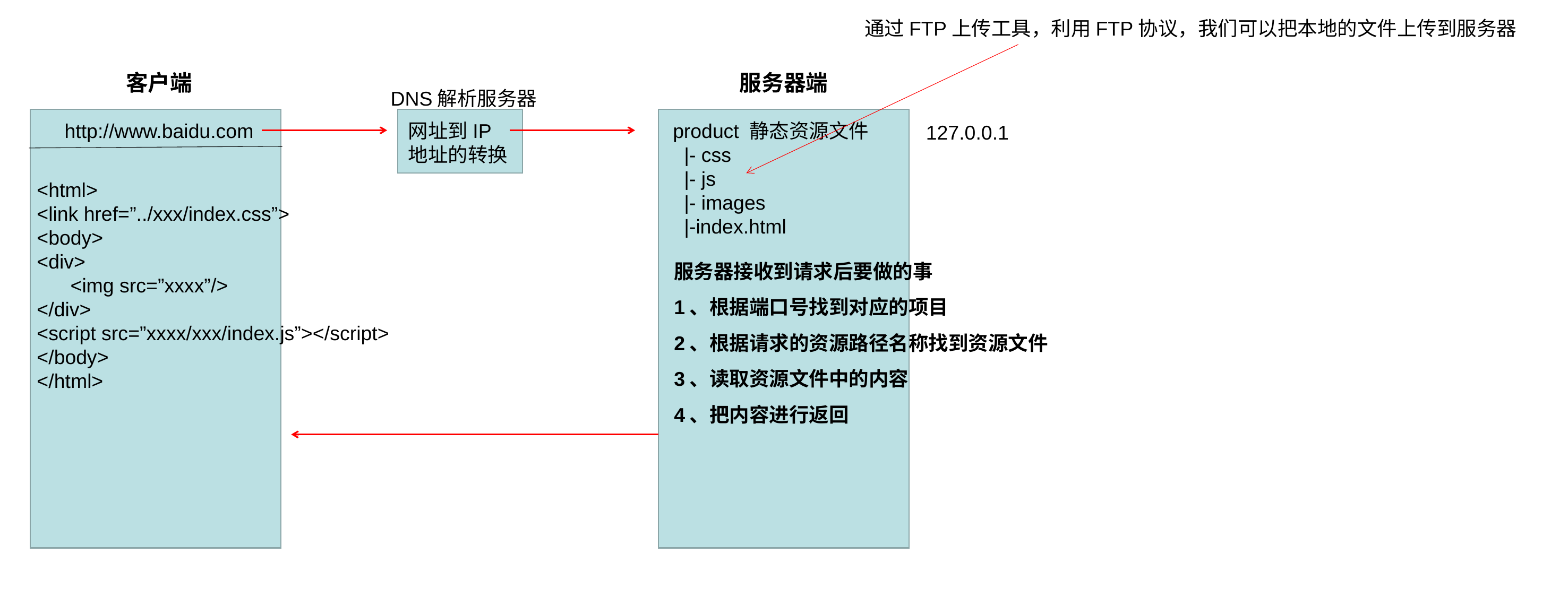

通过FTP上传工具，利用FTP协议，我们可以把本地的文件上传到服务器
客户端
服务器端
DNS解析服务器

http://www.baidu.com
网址到IP地址的转换
product 静态资源文件
  |- css
  |- js
  |- images
  |-index.html
127.0.0.1
<html>
<link href=”../xxx/index.css”>
<body>
<div>
      <img src=”xxxx”/>
</div>
<script src=”xxxx/xxx/index.js”></script>
</body>
</html>
服务器接收到请求后要做的事
1、根据端口号找到对应的项目
2、根据请求的资源路径名称找到资源文件
3、读取资源文件中的内容
4、把内容进行返回